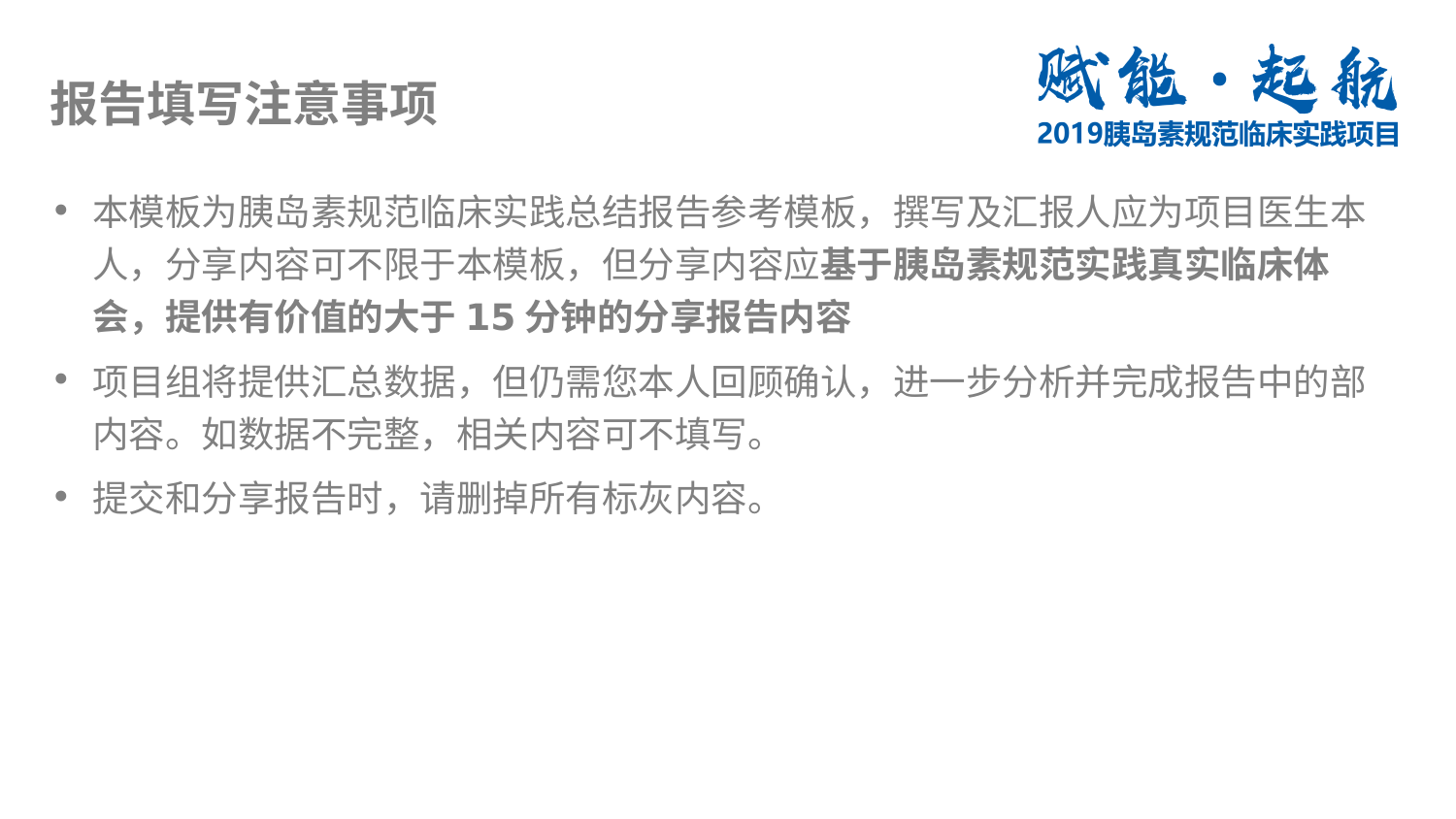

# 报告填写注意事项
本模板为胰岛素规范临床实践总结报告参考模板，撰写及汇报人应为项目医生本人，分享内容可不限于本模板，但分享内容应基于胰岛素规范实践真实临床体会，提供有价值的大于15分钟的分享报告内容
项目组将提供汇总数据，但仍需您本人回顾确认，进一步分析并完成报告中的部内容。如数据不完整，相关内容可不填写。
提交和分享报告时，请删掉所有标灰内容。